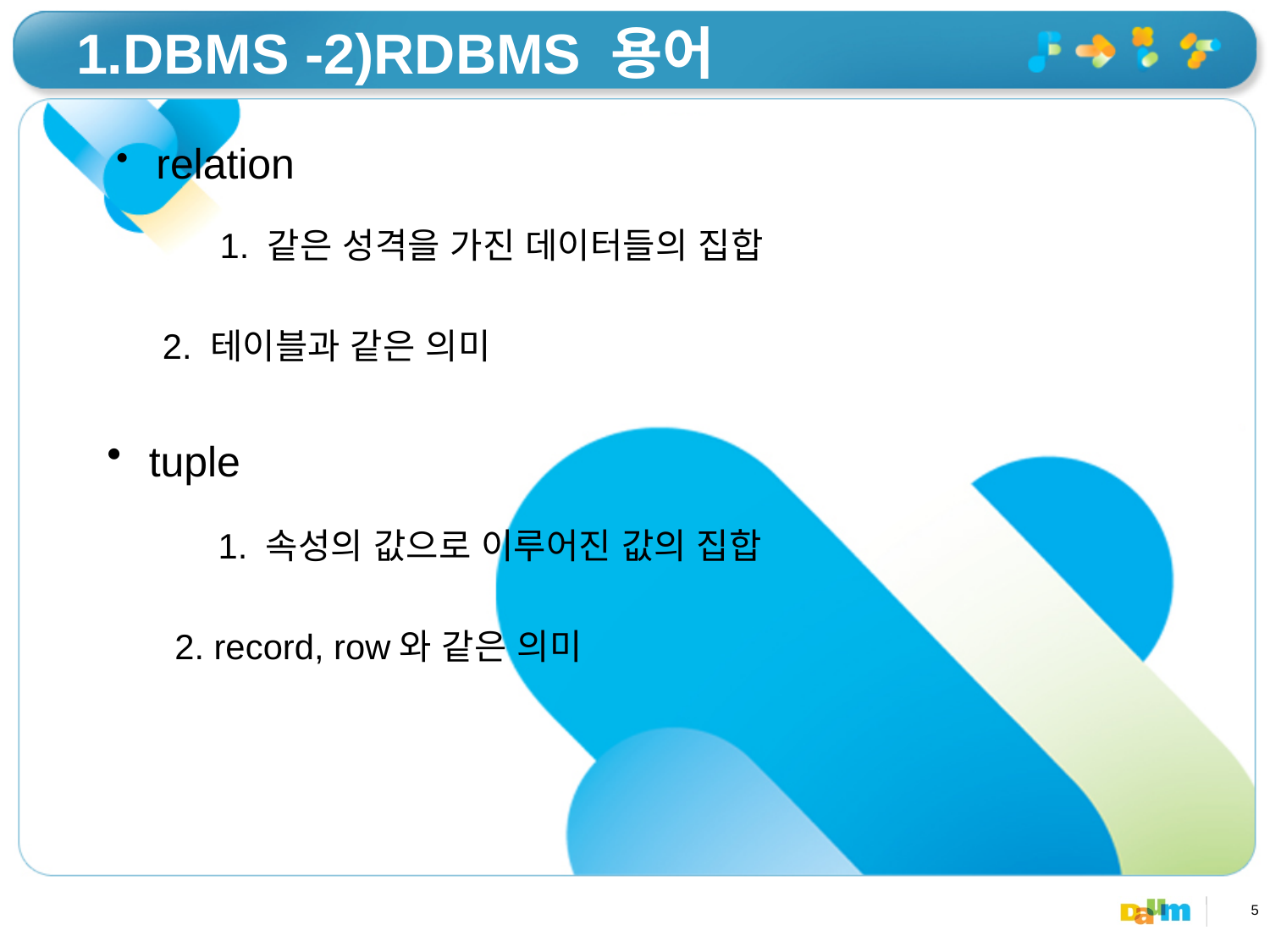

# 1.DBMS -2)RDBMS 용어
 relation
1. 같은 성격을 가진 데이터들의 집합
2. 테이블과 같은 의미
 tuple
1. 속성의 값으로 이루어진 값의 집합
2. record, row와 같은 의미